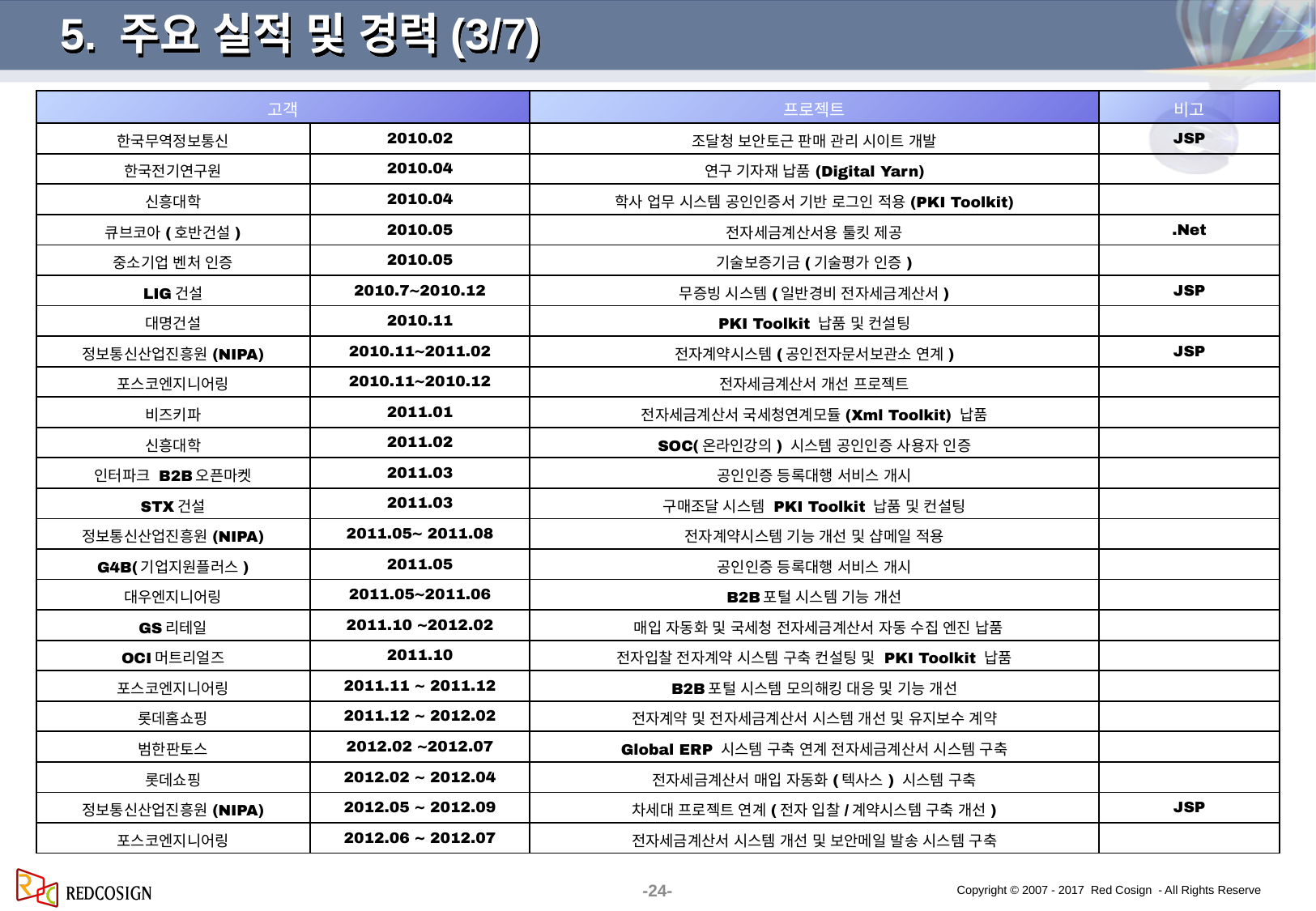

5. 주요 실적 및 경력(3/7)
| 고객 |  | 프로젝트 | 비고 |
| --- | --- | --- | --- |
| 한국무역정보통신 | 2010.02 | 조달청 보안토근 판매 관리 시이트 개발 | JSP |
| 한국전기연구원 | 2010.04 | 연구 기자재 납품(Digital Yarn) |  |
| 신흥대학 | 2010.04 | 학사 업무 시스템 공인인증서 기반 로그인 적용(PKI Toolkit) |  |
| 큐브코아(호반건설) | 2010.05 | 전자세금계산서용 툴킷 제공 | .Net |
| 중소기업 벤처 인증 | 2010.05 | 기술보증기금(기술평가 인증) |  |
| LIG건설 | 2010.7~2010.12 | 무증빙 시스템(일반경비 전자세금계산서) | JSP |
| 대명건설 | 2010.11 | PKI Toolkit 납품 및 컨설팅 |  |
| 정보통신산업진흥원(NIPA) | 2010.11~2011.02 | 전자계약시스템(공인전자문서보관소 연계) | JSP |
| 포스코엔지니어링 | 2010.11~2010.12 | 전자세금계산서 개선 프로젝트 |  |
| 비즈키파 | 2011.01 | 전자세금계산서 국세청연계모듈(Xml Toolkit) 납품 |  |
| 신흥대학 | 2011.02 | SOC(온라인강의) 시스템 공인인증 사용자 인증 |  |
| 인터파크 B2B오픈마켓 | 2011.03 | 공인인증 등록대행 서비스 개시 |  |
| STX건설 | 2011.03 | 구매조달 시스템 PKI Toolkit 납품 및 컨설팅 |  |
| 정보통신산업진흥원(NIPA) | 2011.05~ 2011.08 | 전자계약시스템 기능 개선 및 샵메일 적용 |  |
| G4B(기업지원플러스) | 2011.05 | 공인인증 등록대행 서비스 개시 |  |
| 대우엔지니어링 | 2011.05~2011.06 | B2B포털 시스템 기능 개선 |  |
| GS리테일 | 2011.10 ~2012.02 | 매입 자동화 및 국세청 전자세금계산서 자동 수집 엔진 납품 |  |
| OCI머트리얼즈 | 2011.10 | 전자입찰 전자계약 시스템 구축 컨설팅 및 PKI Toolkit 납품 |  |
| 포스코엔지니어링 | 2011.11 ~ 2011.12 | B2B포털 시스템 모의해킹 대응 및 기능 개선 |  |
| 롯데홈쇼핑 | 2011.12 ~ 2012.02 | 전자계약 및 전자세금계산서 시스템 개선 및 유지보수 계약 |  |
| 범한판토스 | 2012.02 ~2012.07 | Global ERP 시스템 구축 연계 전자세금계산서 시스템 구축 |  |
| 롯데쇼핑 | 2012.02 ~ 2012.04 | 전자세금계산서 매입 자동화(텍사스) 시스템 구축 |  |
| 정보통신산업진흥원(NIPA) | 2012.05 ~ 2012.09 | 차세대 프로젝트 연계(전자 입찰/계약시스템 구축 개선) | JSP |
| 포스코엔지니어링 | 2012.06 ~ 2012.07 | 전자세금계산서 시스템 개선 및 보안메일 발송 시스템 구축 |  |